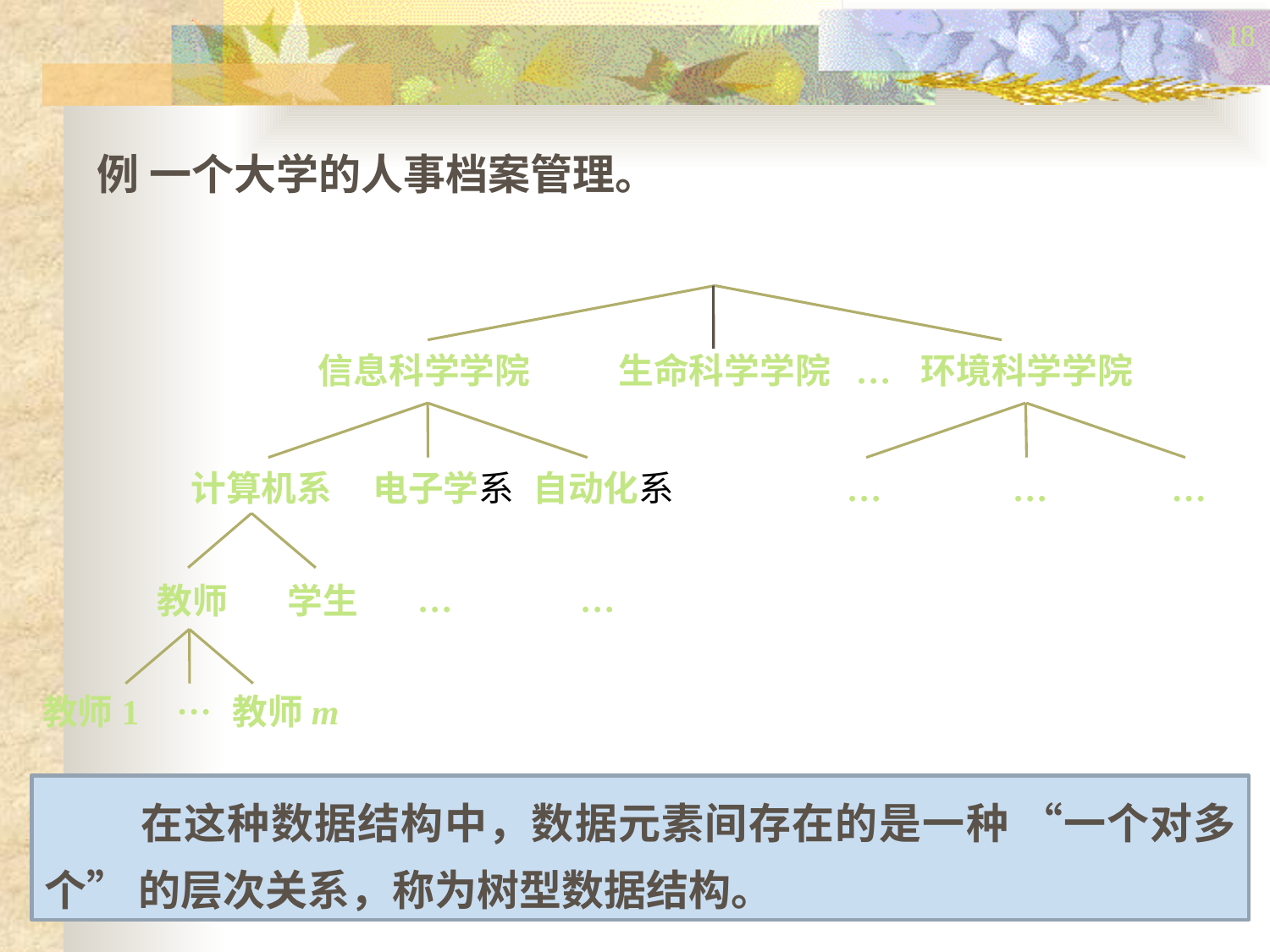

18
例 一个大学的人事档案管理。

信息科学学院
生命科学学院
…
环境科学学院

计算机系
电子学系
自动化系
…
…
…

…
…
教师
学生

…
教师1
教师m
        在这种数据结构中，数据元素间存在的是一种 “一个对多个” 的层次关系，称为树型数据结构。